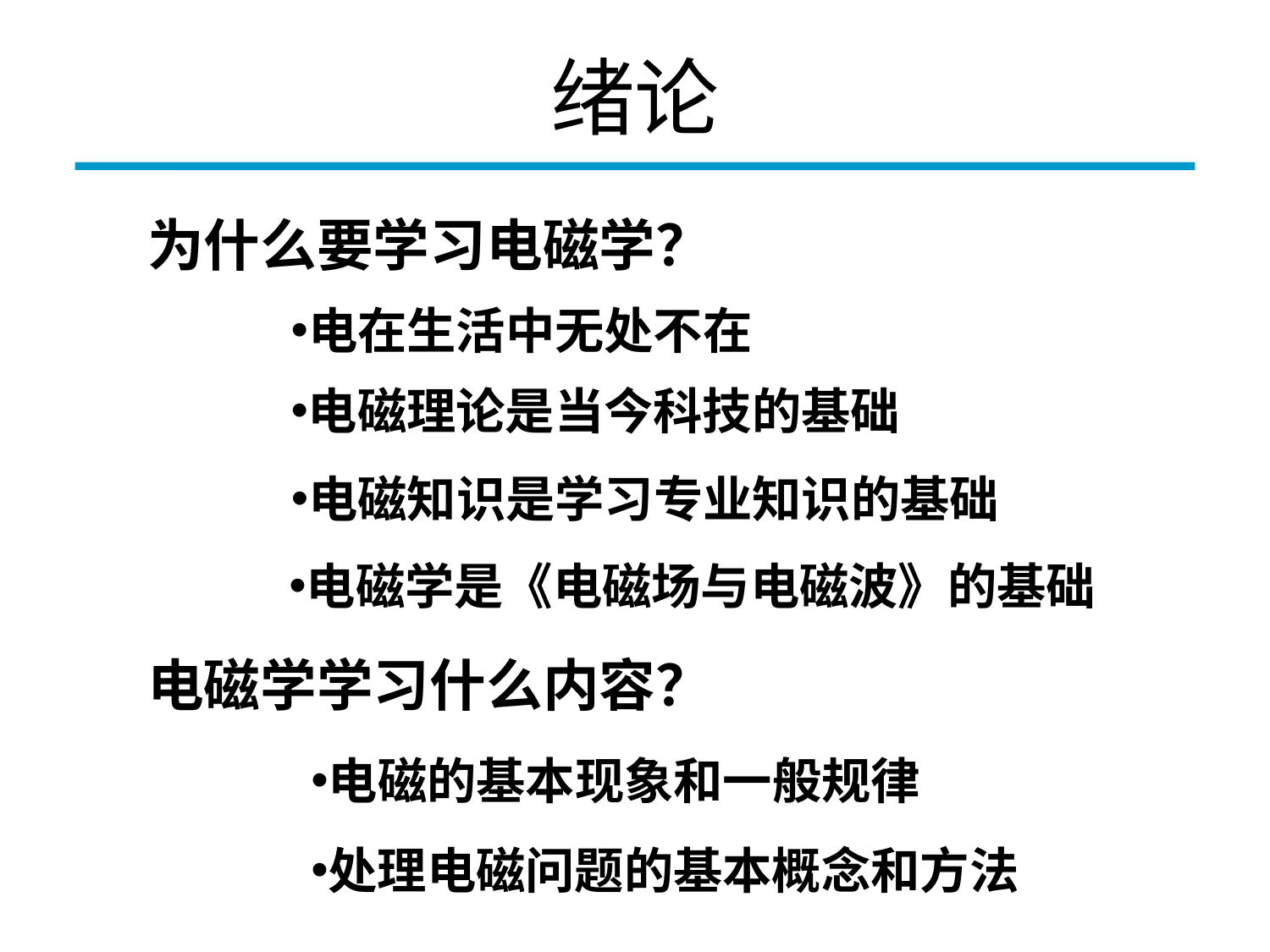

# 绪论

为什么要学习电磁学？
电在生活中无处不在
电磁理论是当今科技的基础
电磁知识是学习专业知识的基础
电磁学是《电磁场与电磁波》的基础
电磁学学习什么内容？
电磁的基本现象和一般规律
处理电磁问题的基本概念和方法